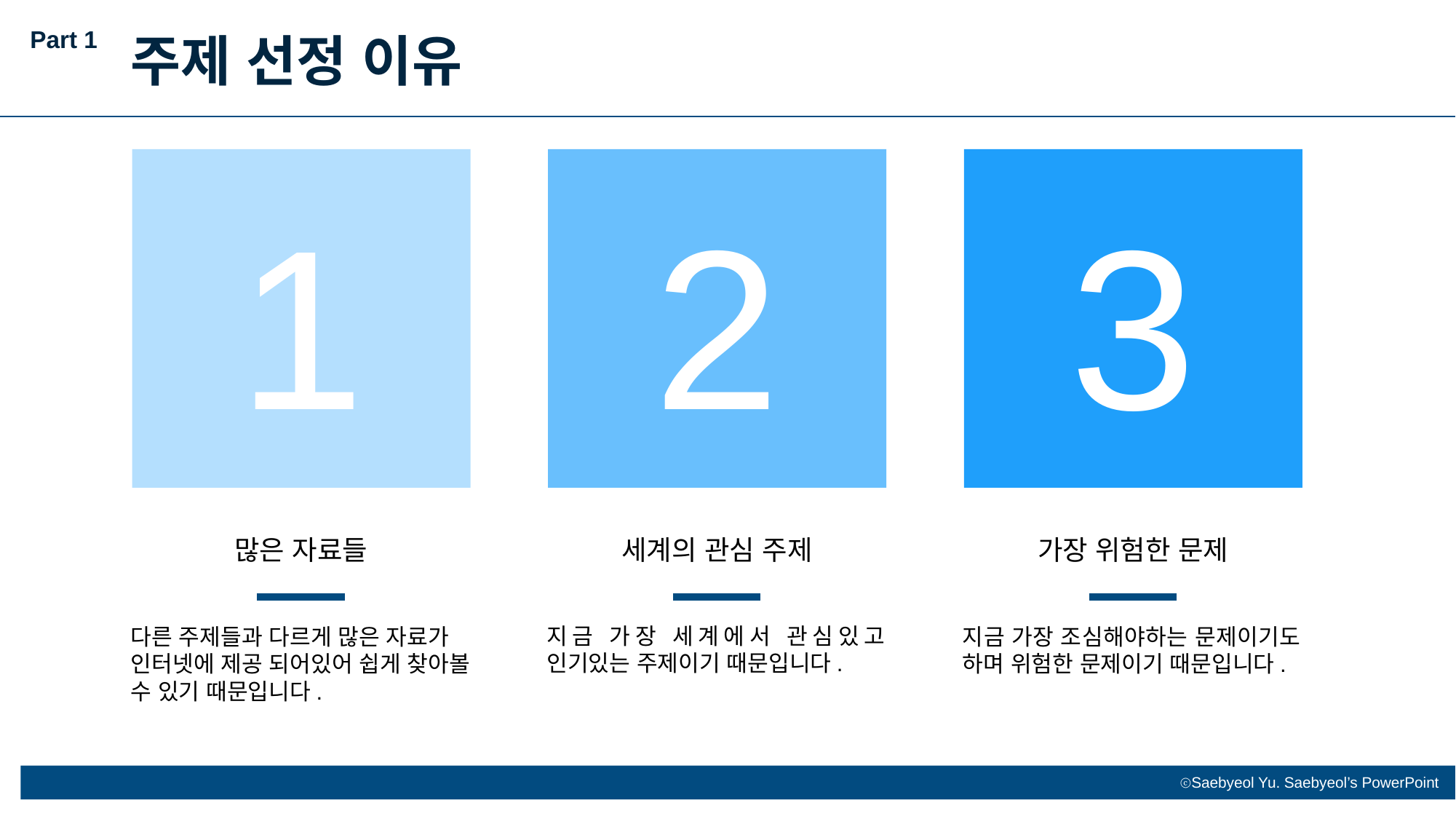

Part 1
주제 선정 이유
1
2
3
많은 자료들
세계의 관심 주제
가장 위험한 문제
지금 가장 세계에서 관심있고 인기있는 주제이기 때문입니다.
다른 주제들과 다르게 많은 자료가
인터넷에 제공 되어있어 쉽게 찾아볼 수 있기 때문입니다.
지금 가장 조심해야하는 문제이기도 하며 위험한 문제이기 때문입니다.